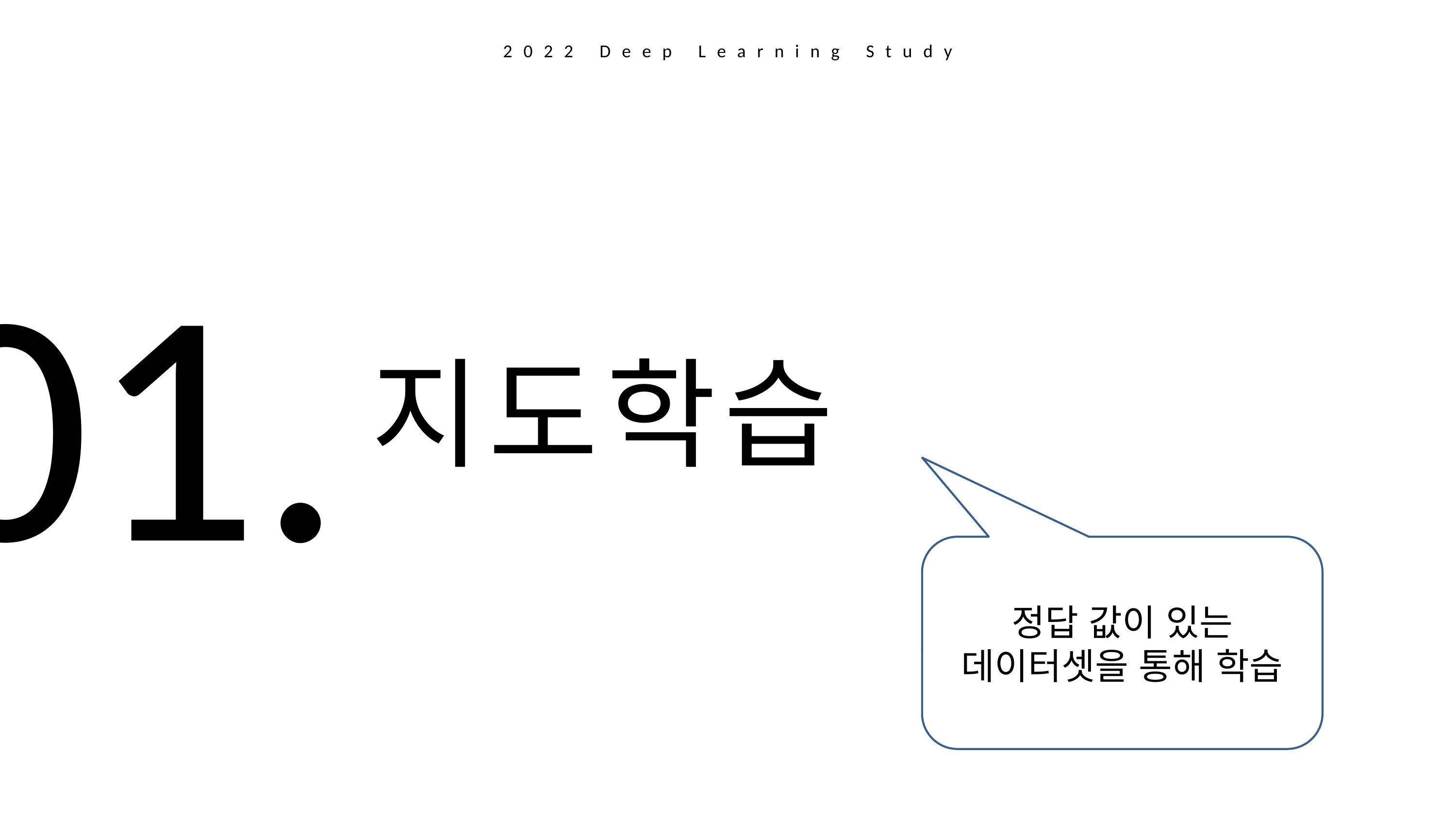

2022 Deep Learning Study
01.
지도학습
정답 값이 있는 데이터셋을 통해 학습